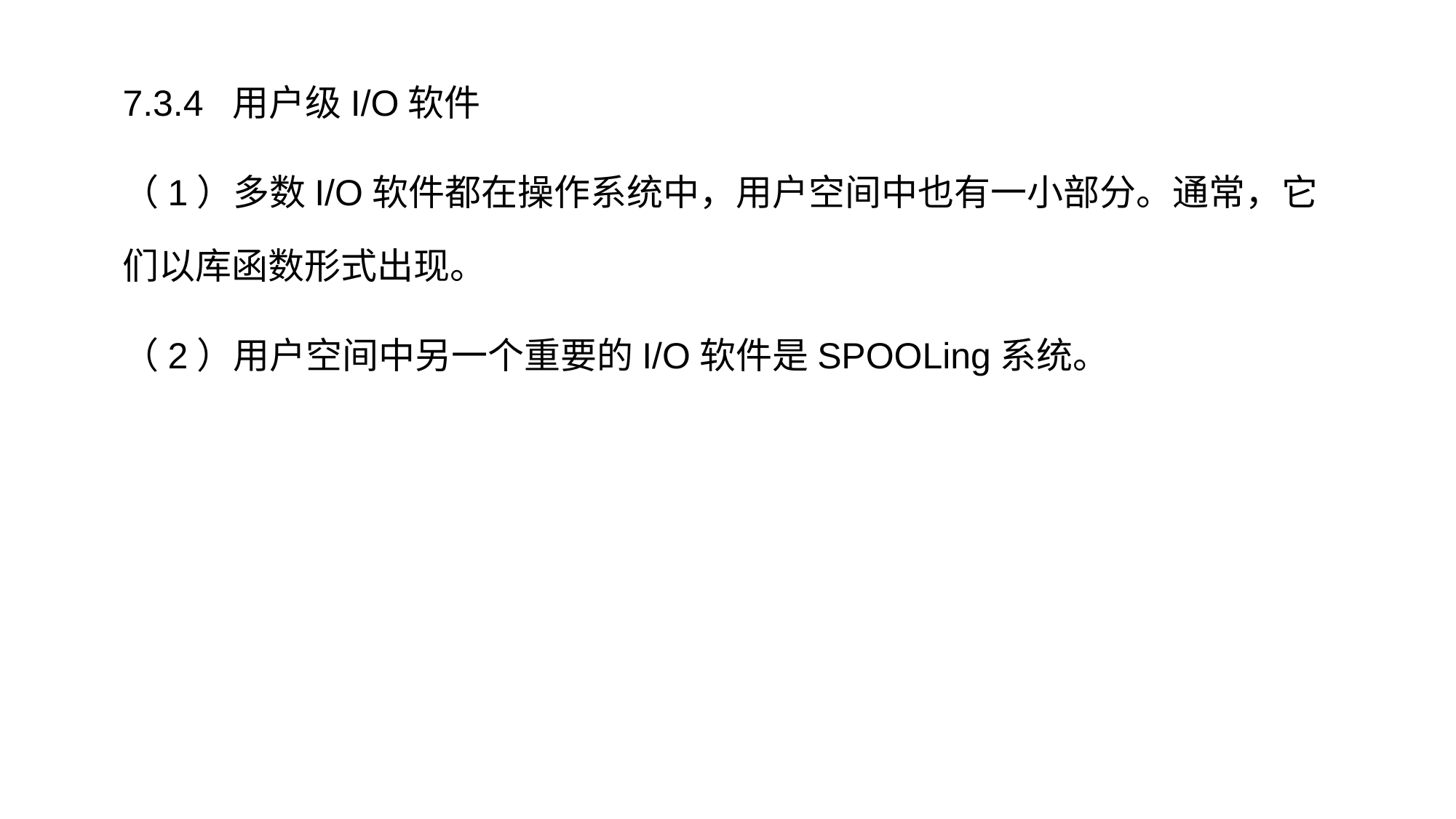

7.3.4  用户级I/O软件
（1）多数I/O软件都在操作系统中，用户空间中也有一小部分。通常，它们以库函数形式出现。
（2）用户空间中另一个重要的I/O软件是SPOOLing系统。